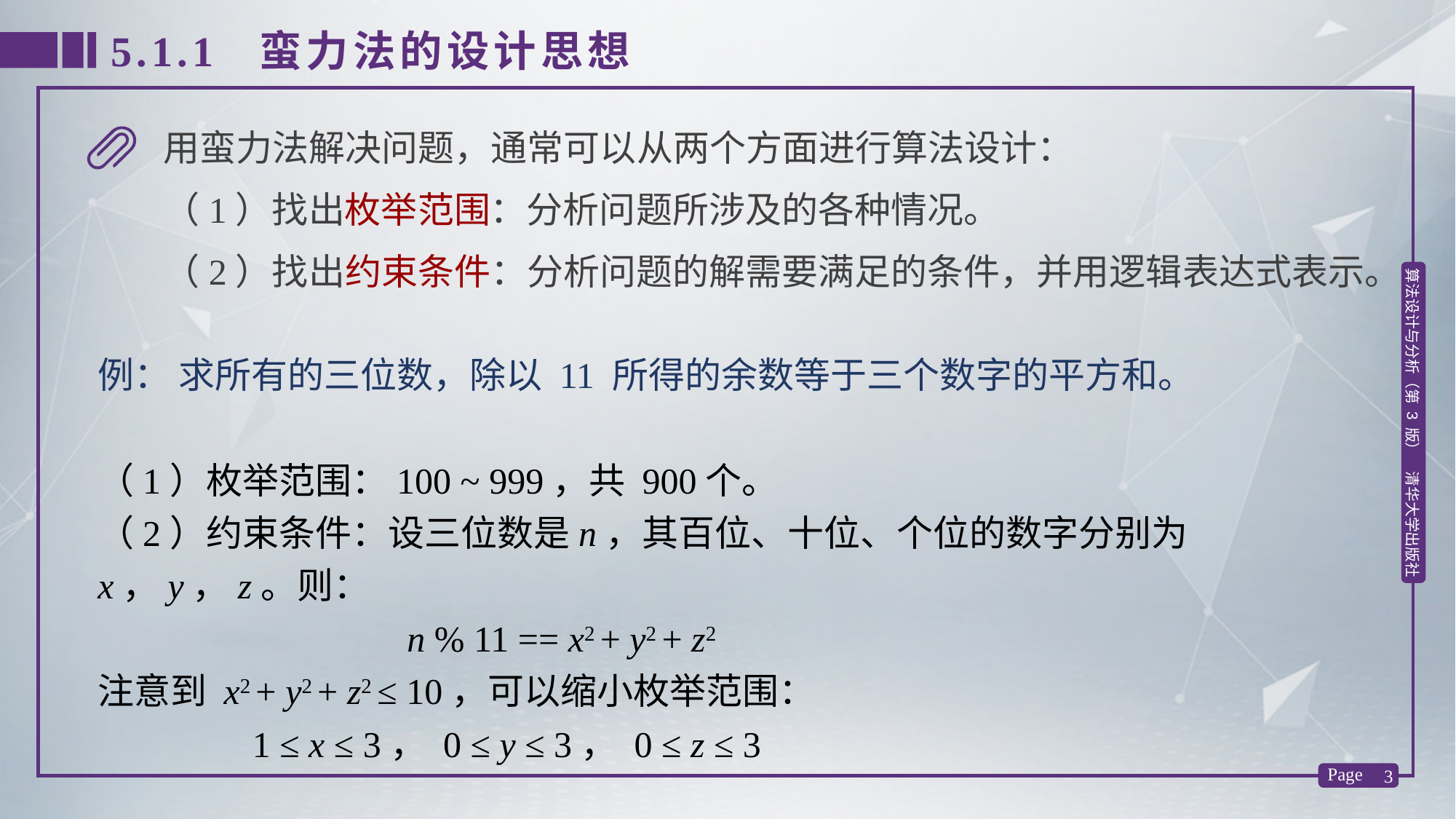

5.1.1  蛮力法的设计思想
用蛮力法解决问题，通常可以从两个方面进行算法设计：
（1）找出枚举范围：分析问题所涉及的各种情况。
（2）找出约束条件：分析问题的解需要满足的条件，并用逻辑表达式表示。

例： 求所有的三位数，除以 11 所得的余数等于三个数字的平方和。

（1）枚举范围：100 ~ 999，共 900个。
（2）约束条件：设三位数是n，其百位、十位、个位的数字分别为 x，y，z。则：
                                  n % 11 == x2 + y2 + z2
注意到 x2 + y2 + z2 ≤ 10，可以缩小枚举范围：
                 1 ≤ x ≤ 3， 0 ≤ y ≤ 3， 0 ≤ z ≤ 3